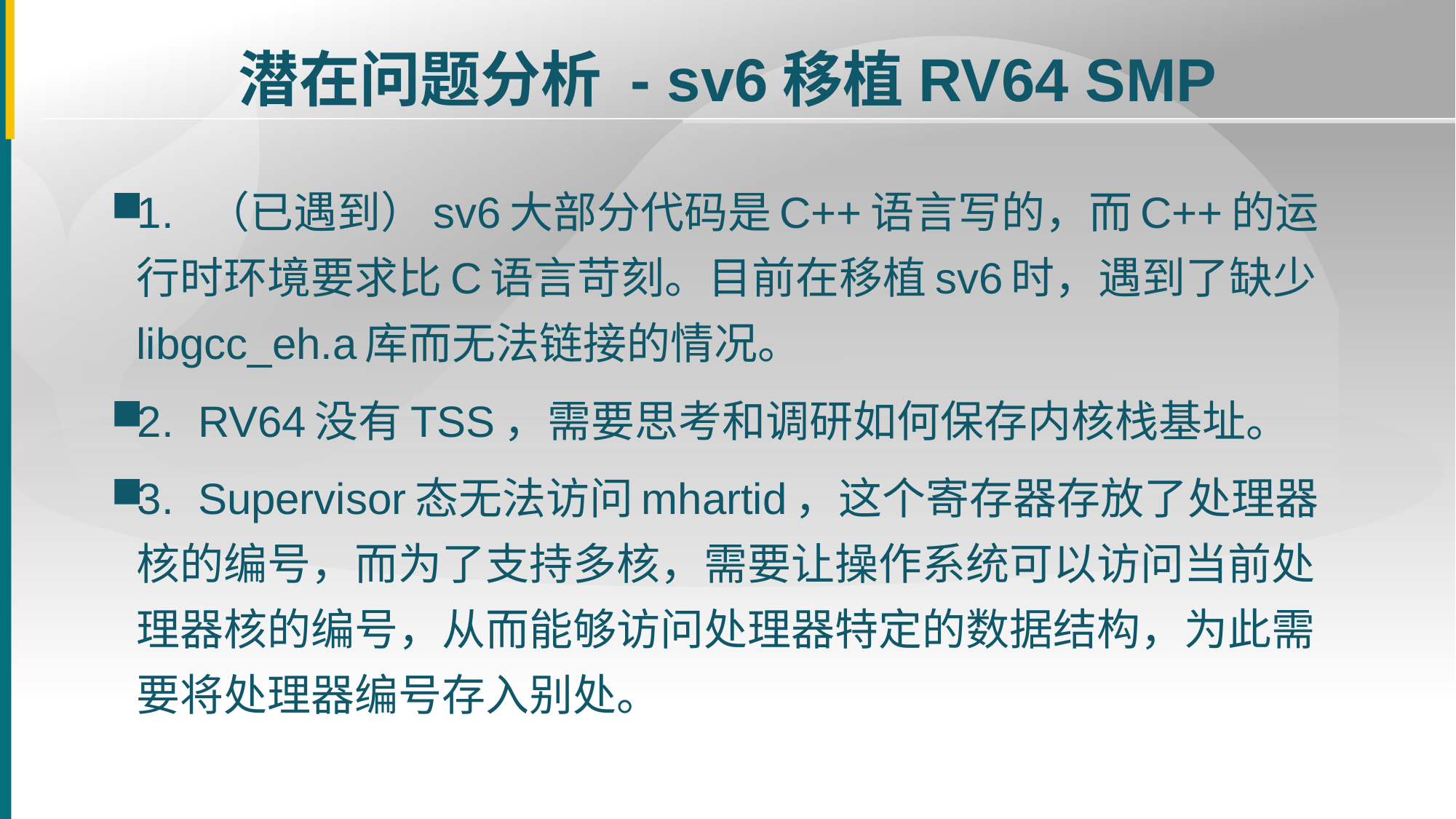

# 潜在问题分析 - sv6移植RV64 SMP
1.  （已遇到）sv6大部分代码是C++语言写的，而C++的运行时环境要求比C语言苛刻。目前在移植sv6时，遇到了缺少libgcc_eh.a库而无法链接的情况。
2.  RV64没有TSS，需要思考和调研如何保存内核栈基址。
3.  Supervisor态无法访问mhartid，这个寄存器存放了处理器核的编号，而为了支持多核，需要让操作系统可以访问当前处理器核的编号，从而能够访问处理器特定的数据结构，为此需要将处理器编号存入别处。